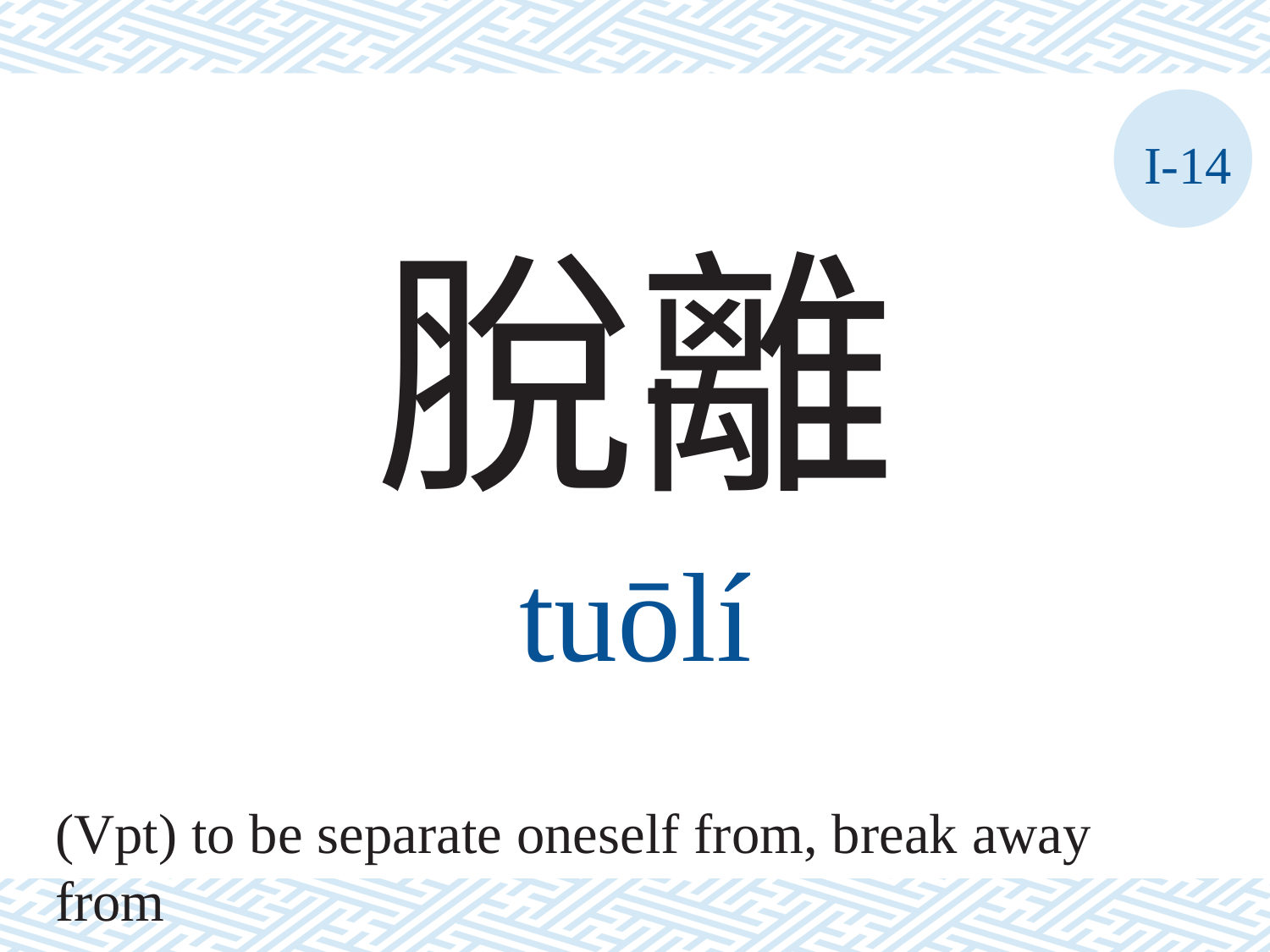

I-14
脫離
tuōlí
(Vpt) to be separate oneself from, break away from